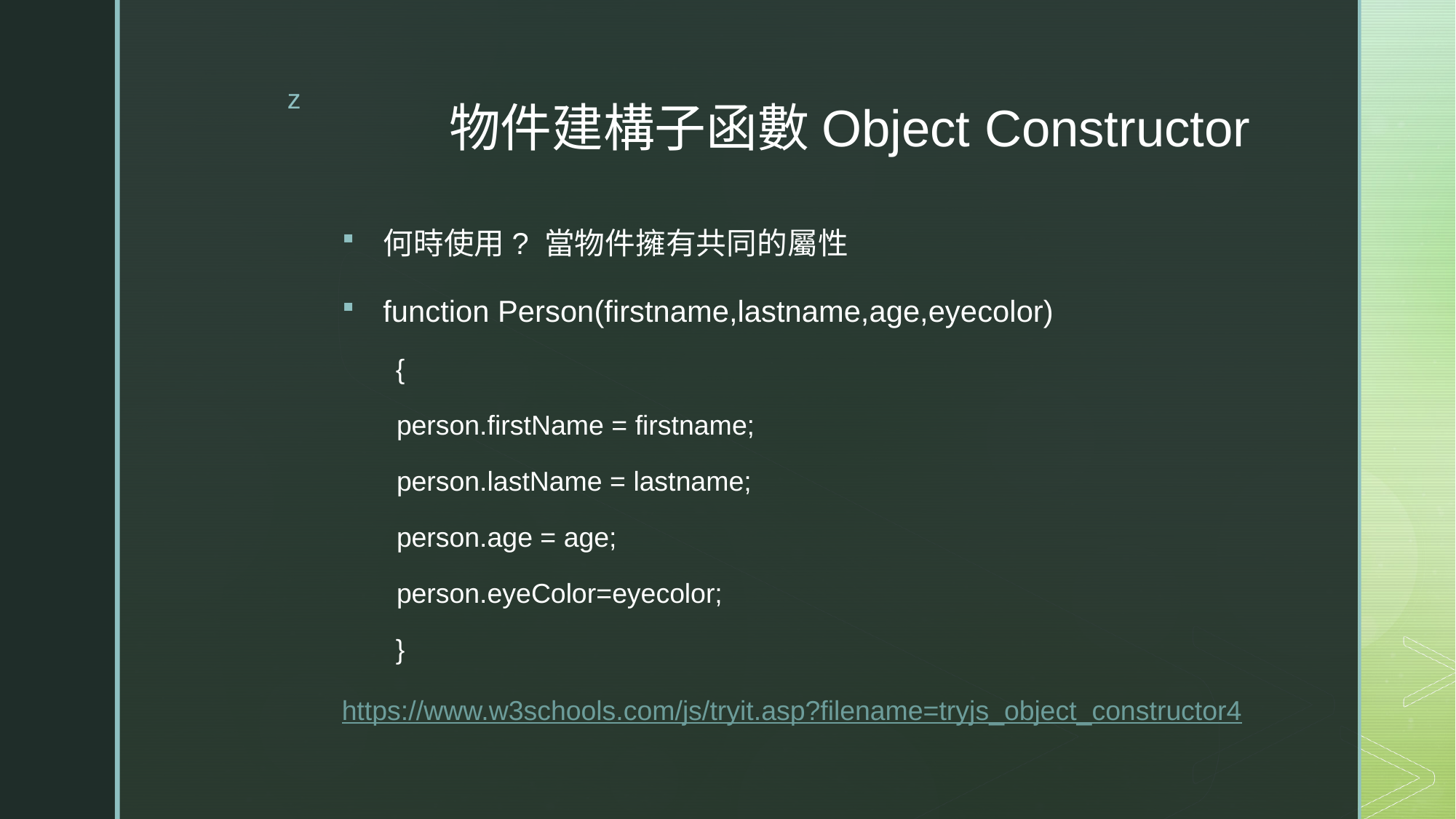

# 物件建構子函數Object Constructor
何時使用? 當物件擁有共同的屬性
function Person(firstname,lastname,age,eyecolor)
{
person.firstName = firstname;
person.lastName = lastname;
person.age = age;
person.eyeColor=eyecolor;
}
https://www.w3schools.com/js/tryit.asp?filename=tryjs_object_constructor4